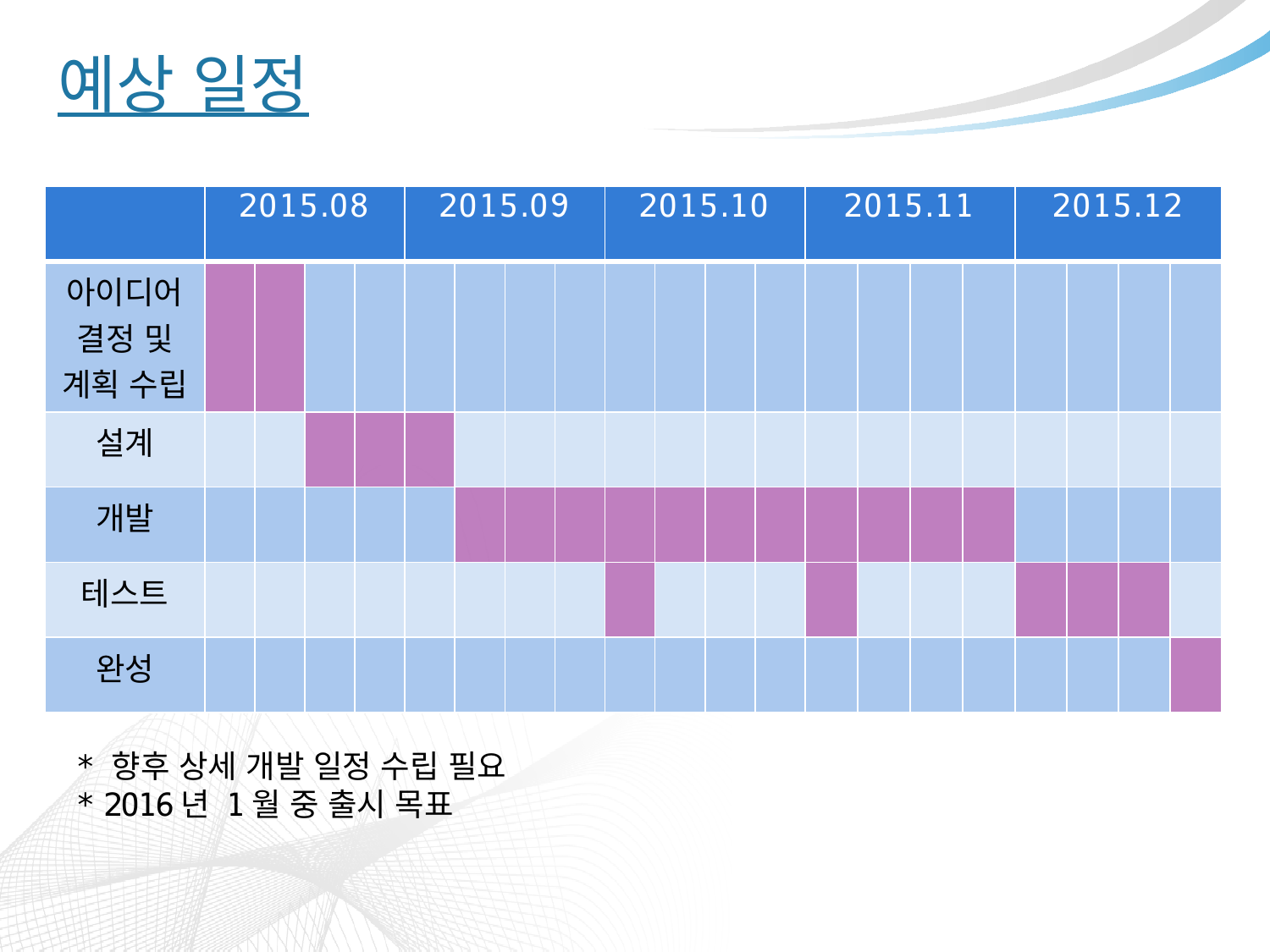

# 예상 일정
|  | 2015.08 |  |  |  | 2015.09 |  |  |  | 2015.10 |  |  |  | 2015.11 |  |  |  | 2015.12 |  |  |  |
| --- | --- | --- | --- | --- | --- | --- | --- | --- | --- | --- | --- | --- | --- | --- | --- | --- | --- | --- | --- | --- |
| 아이디어 결정 및 계획 수립 |  |  |  |  |  |  |  |  |  |  |  |  |  |  |  |  |  |  |  |  |
| 설계 |  |  |  |  |  |  |  |  |  |  |  |  |  |  |  |  |  |  |  |  |
| 개발 |  |  |  |  |  |  |  |  |  |  |  |  |  |  |  |  |  |  |  |  |
| 테스트 |  |  |  |  |  |  |  |  |  |  |  |  |  |  |  |  |  |  |  |  |
| 완성 |  |  |  |  |  |  |  |  |  |  |  |  |  |  |  |  |  |  |  |  |
* 향후 상세 개발 일정 수립 필요
* 2016년 1월 중 출시 목표